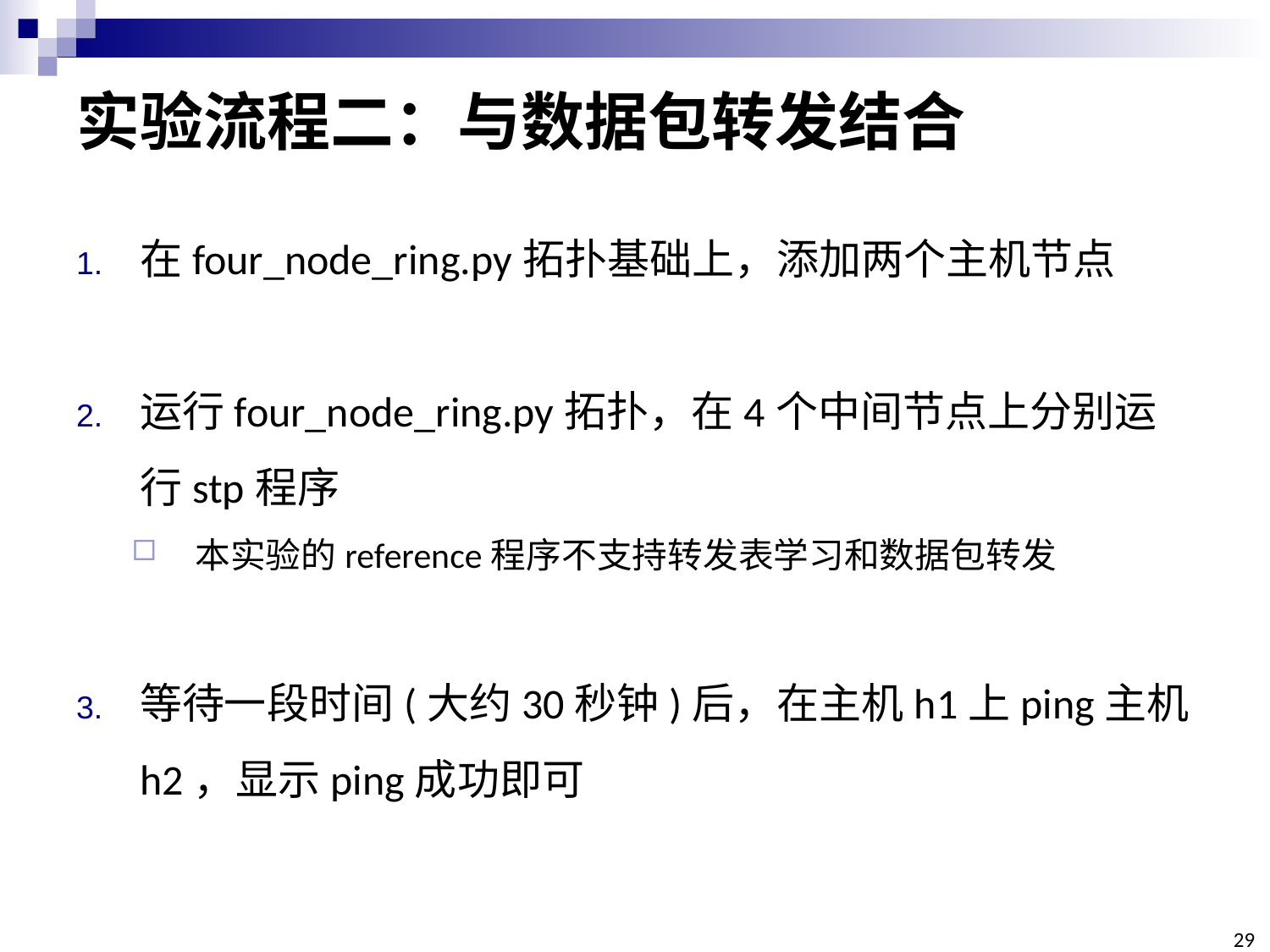

# 实验流程二：与数据包转发结合
在four_node_ring.py拓扑基础上，添加两个主机节点

运行four_node_ring.py拓扑，在4个中间节点上分别运行stp程序
本实验的reference程序不支持转发表学习和数据包转发

等待一段时间(大约30秒钟)后，在主机h1上ping主机h2，显示ping成功即可

29